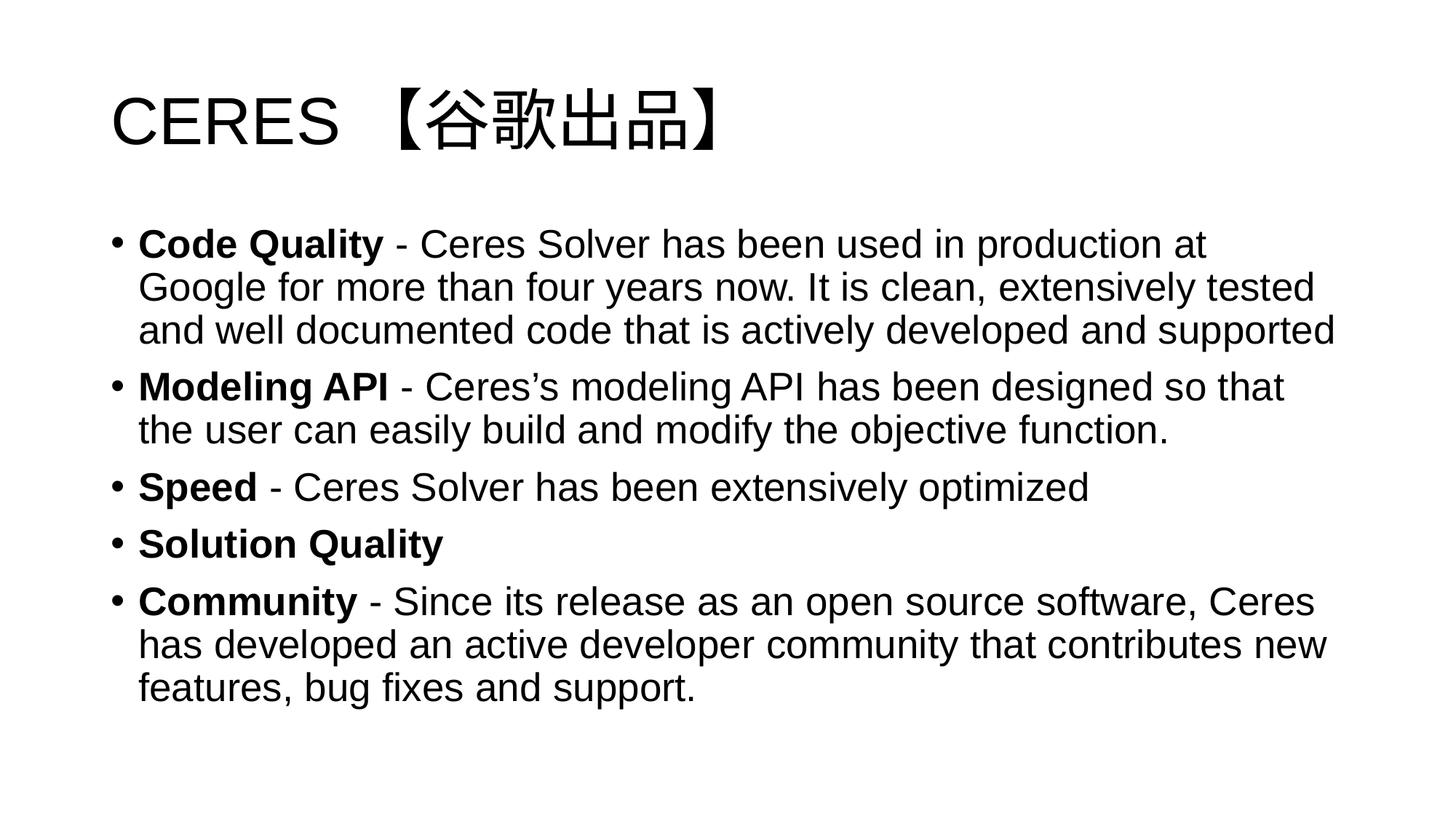

# CERES【谷歌出品】
Code Quality - Ceres Solver has been used in production at Google for more than four years now. It is clean, extensively tested and well documented code that is actively developed and supported
Modeling API - Ceres’s modeling API has been designed so that the user can easily build and modify the objective function.
Speed - Ceres Solver has been extensively optimized
Solution Quality
Community - Since its release as an open source software, Ceres has developed an active developer community that contributes new features, bug fixes and support.